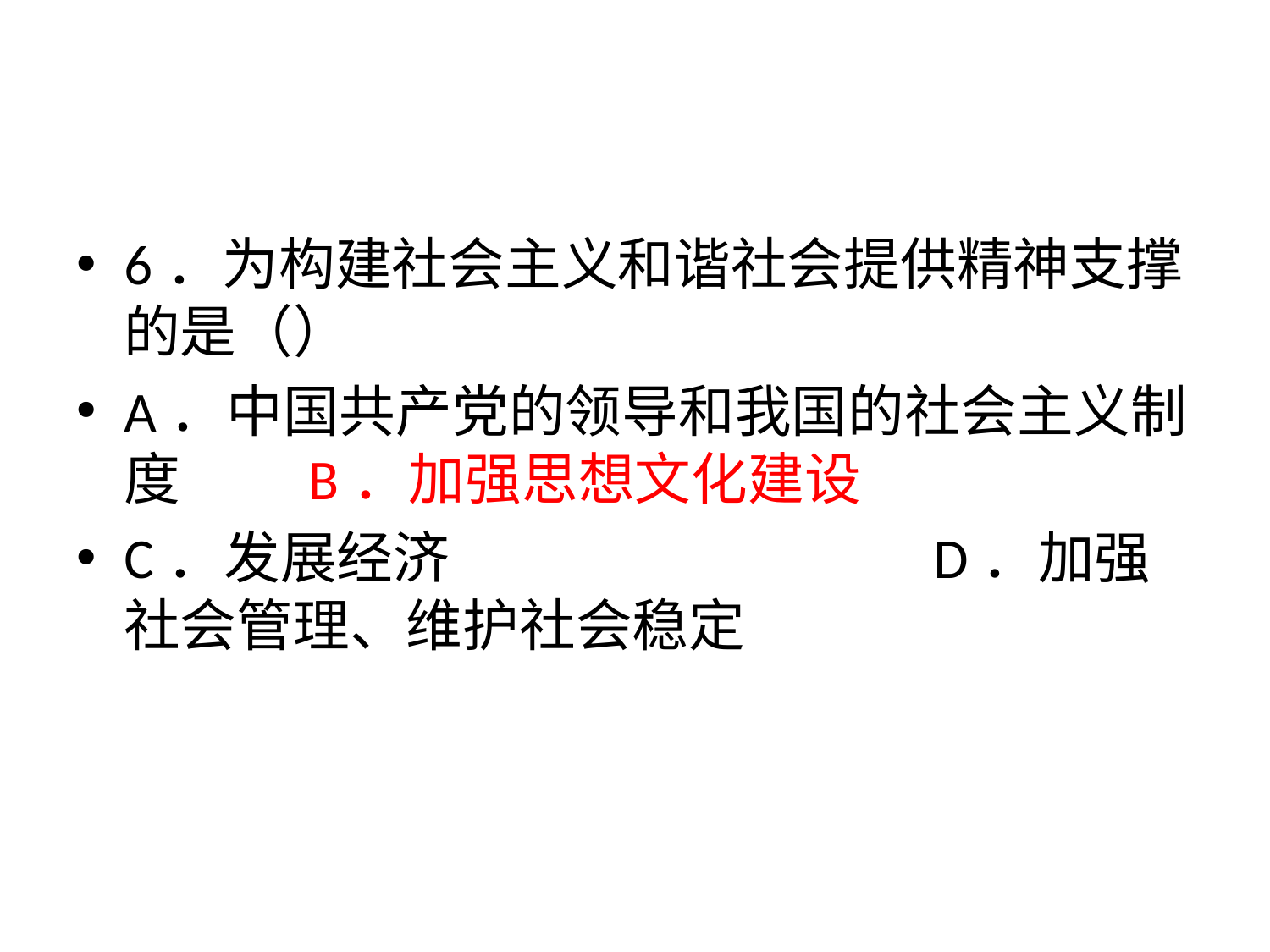

#
6．为构建社会主义和谐社会提供精神支撑的是（）
A．中国共产党的领导和我国的社会主义制度         B．加强思想文化建设
C．发展经济                                     D．加强社会管理、维护社会稳定